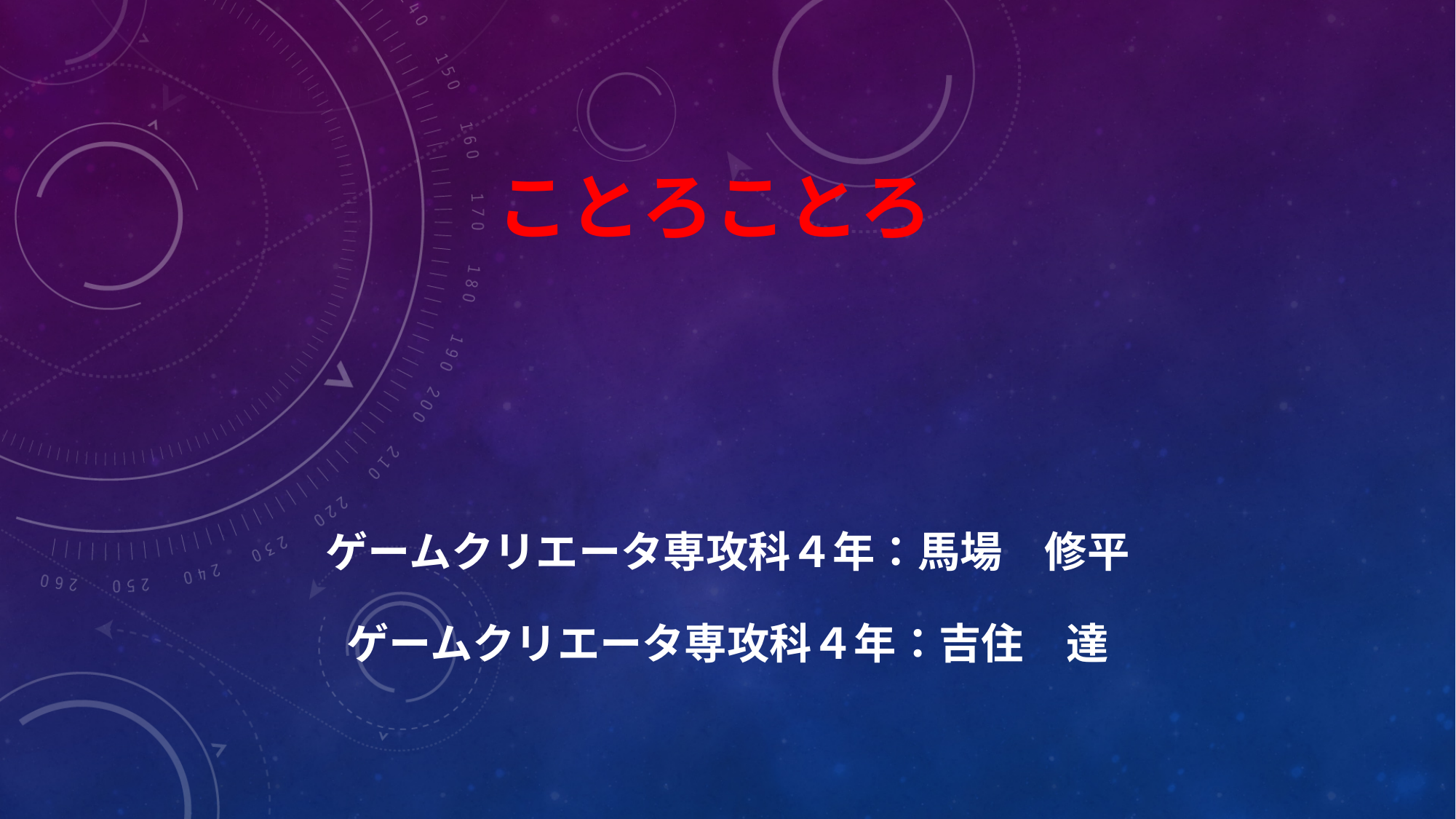

# ことろことろ
ゲームクリエータ専攻科４年：馬場　修平
ゲームクリエータ専攻科４年：吉住　達